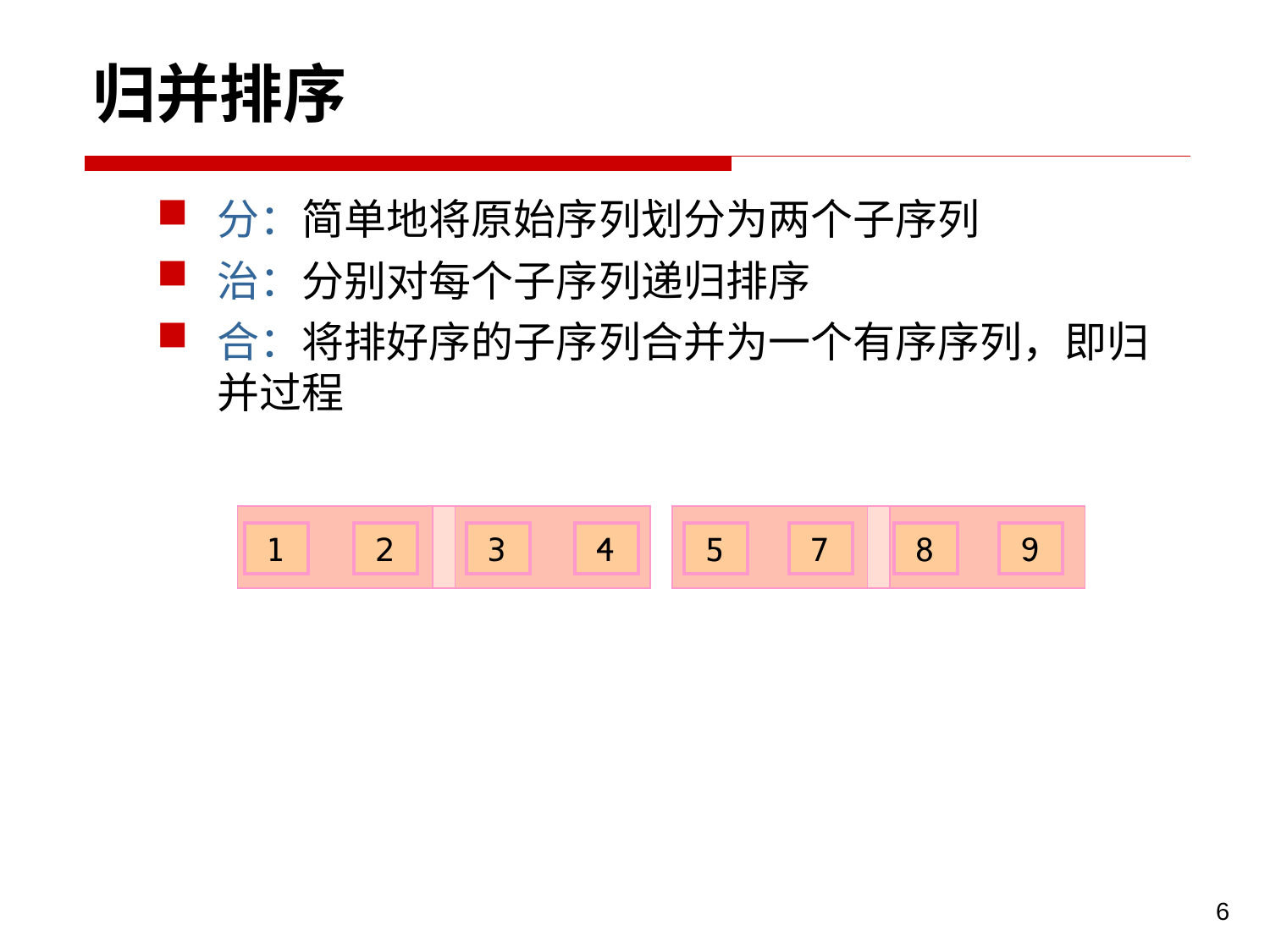

# 归并排序
分：简单地将原始序列划分为两个子序列
治：分别对每个子序列递归排序
合：将排好序的子序列合并为一个有序序列，即归并过程

5
1
3
9
8
4
2
1
1
2
4
2
2
1
4
3
5
5
4
3
3
5
9
7
7
7
8
8
7
8
9
9
6